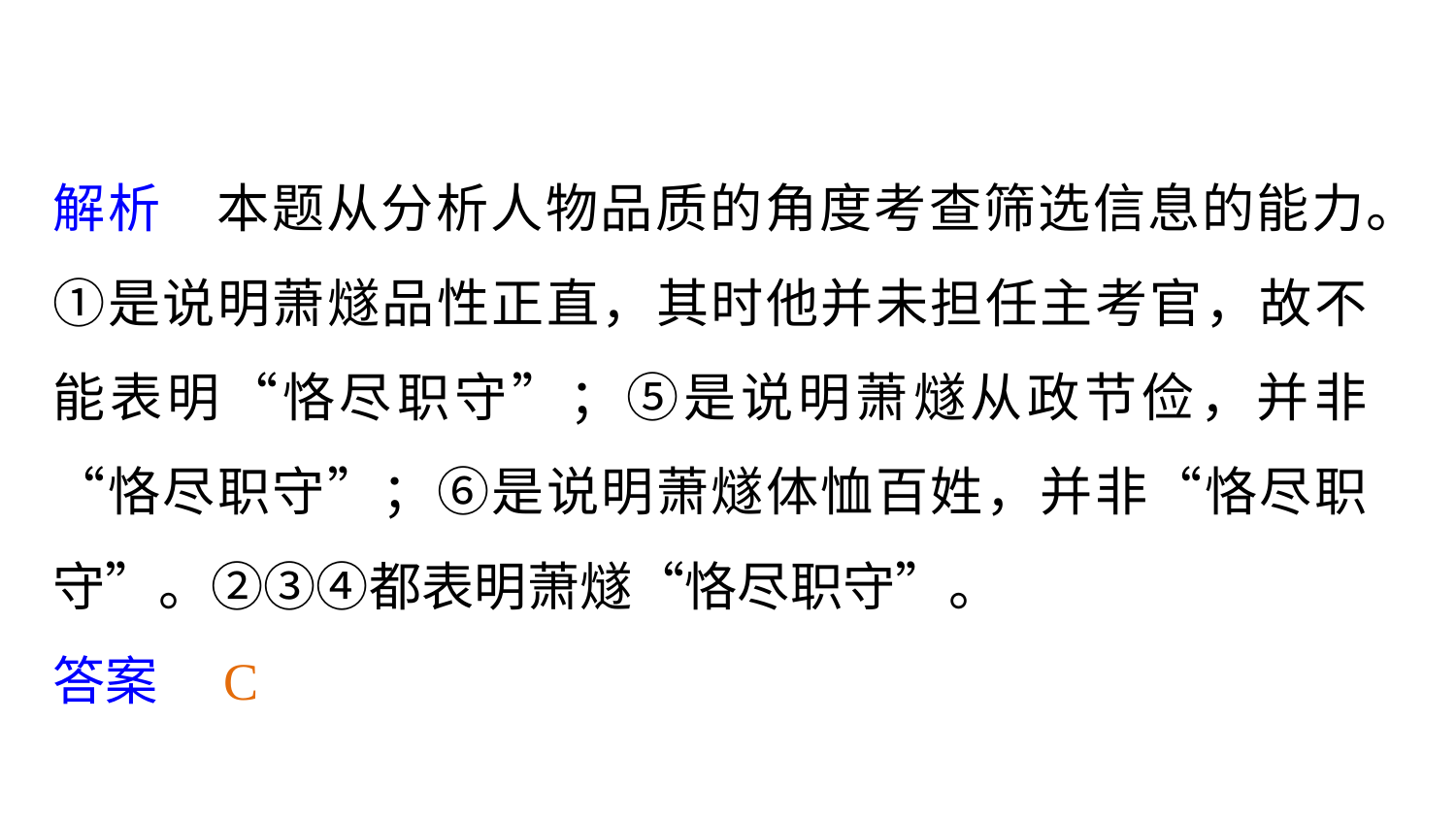

解析　本题从分析人物品质的角度考查筛选信息的能力。①是说明萧燧品性正直，其时他并未担任主考官，故不能表明“恪尽职守”；⑤是说明萧燧从政节俭，并非“恪尽职守”；⑥是说明萧燧体恤百姓，并非“恪尽职守”。②③④都表明萧燧“恪尽职守”。
答案　C